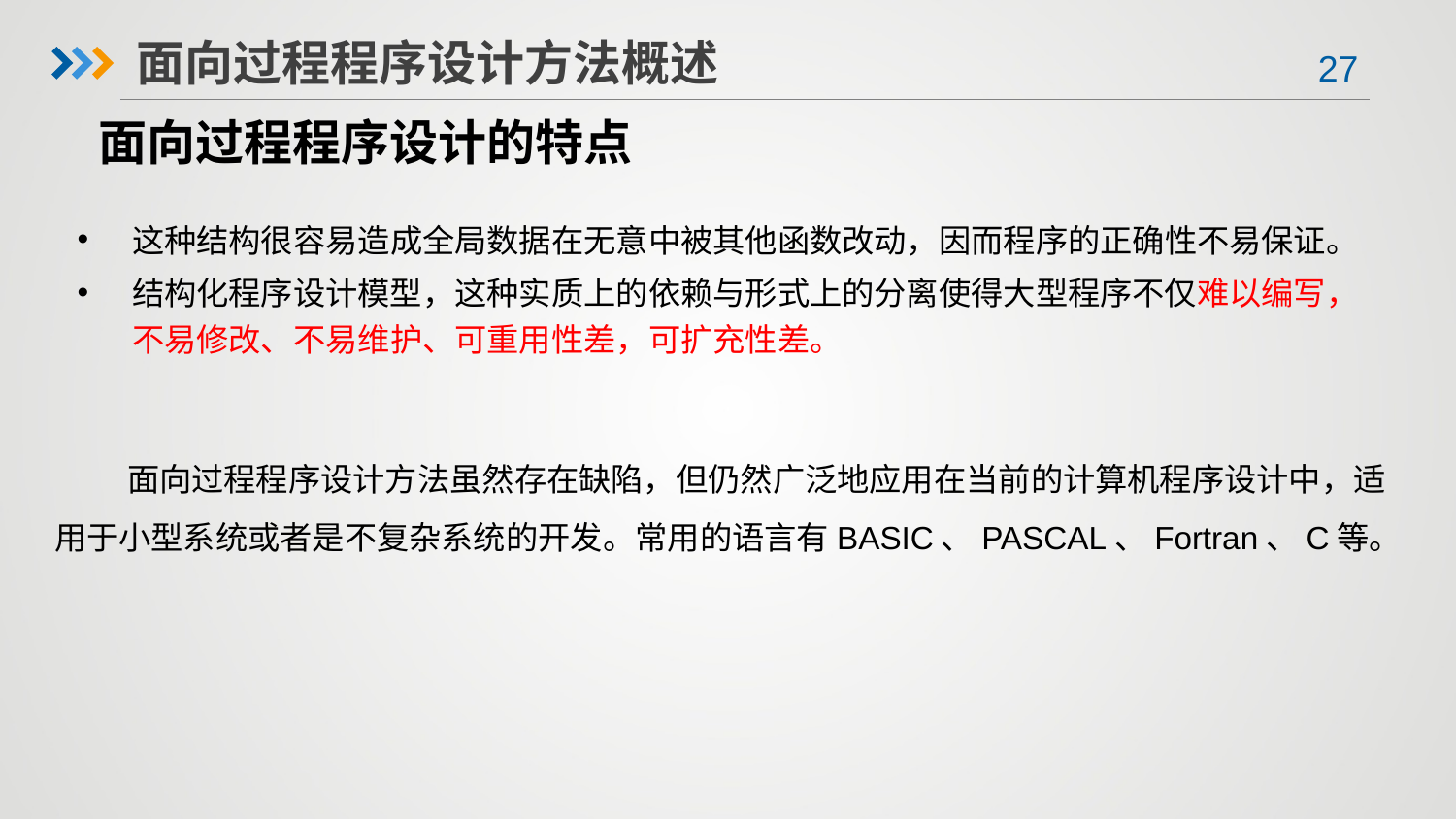

面向过程程序设计方法概述
面向过程程序设计的特点
这种结构很容易造成全局数据在无意中被其他函数改动，因而程序的正确性不易保证。
结构化程序设计模型，这种实质上的依赖与形式上的分离使得大型程序不仅难以编写，不易修改、不易维护、可重用性差，可扩充性差。
面向过程程序设计方法虽然存在缺陷，但仍然广泛地应用在当前的计算机程序设计中，适用于小型系统或者是不复杂系统的开发。常用的语言有BASIC、PASCAL、Fortran、C等。